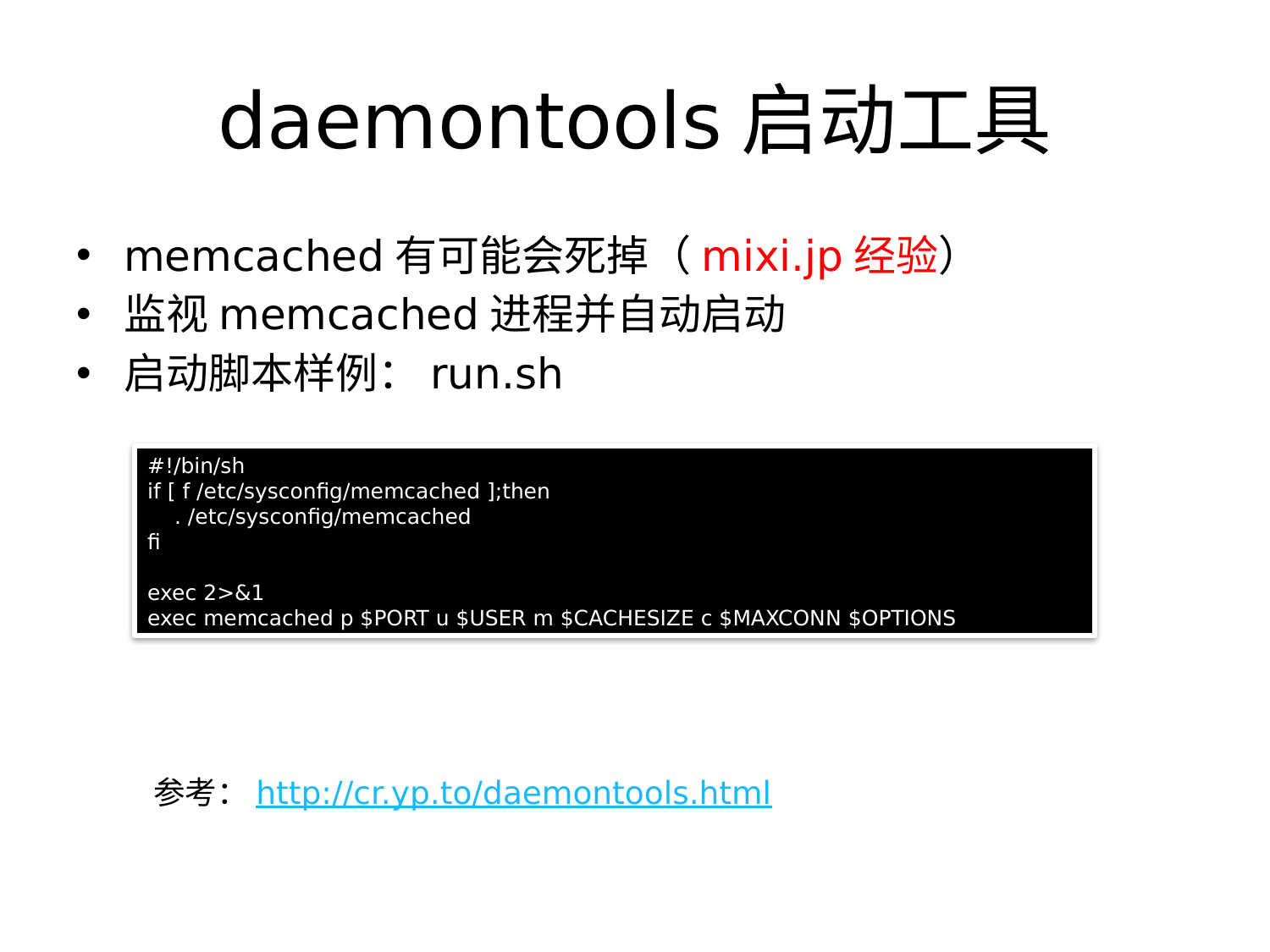

# daemontools启动工具
memcached有可能会死掉（mixi.jp经验）
监视memcached进程并自动启动
启动脚本样例：run.sh
#!/bin/sh
if [ f /etc/sysconfig/memcached ];then
    . /etc/sysconfig/memcached
fi

exec 2>&1
exec memcached p $PORT u $USER m $CACHESIZE c $MAXCONN $OPTIONS
参考：http://cr.yp.to/daemontools.html